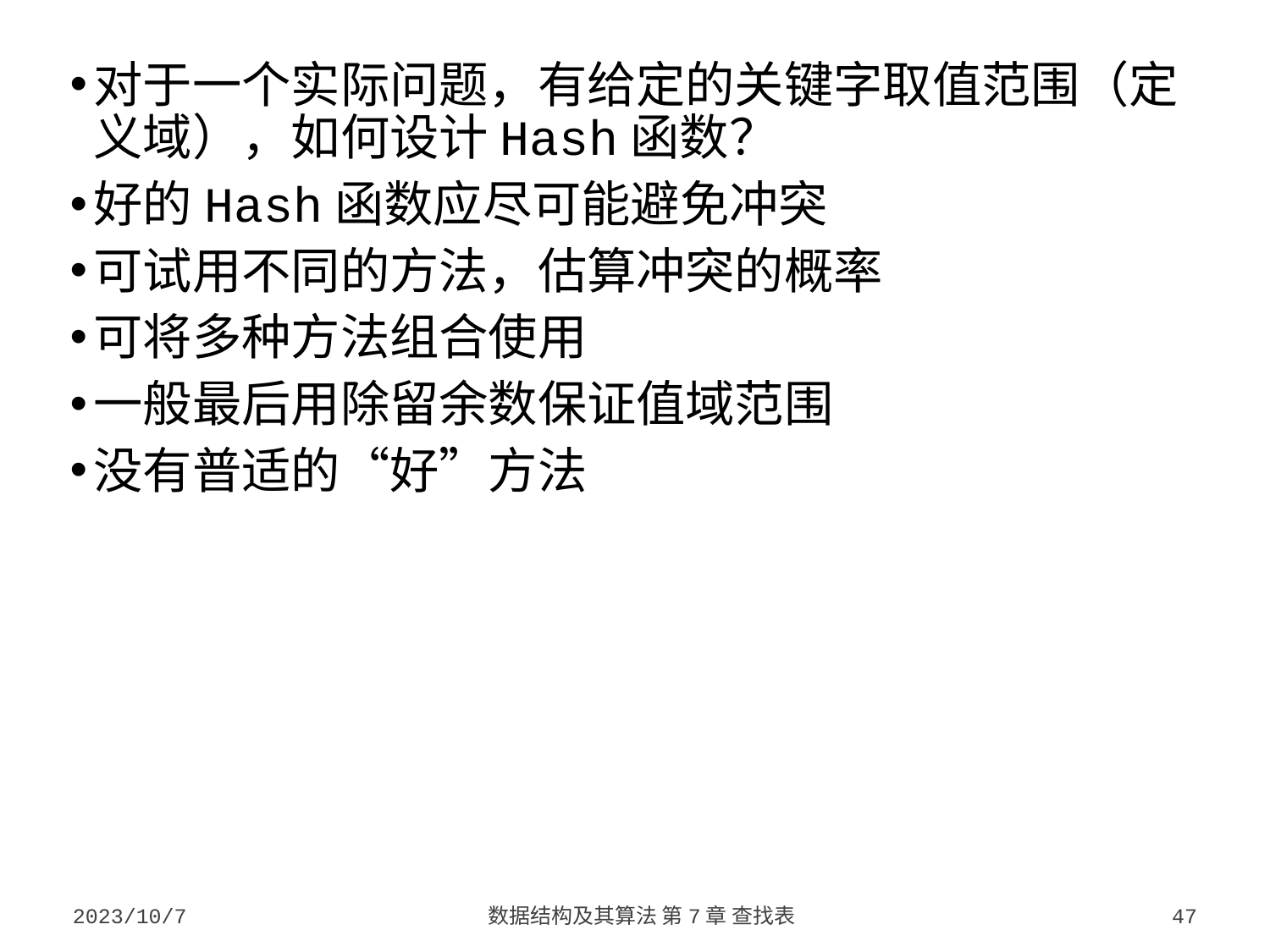

对于一个实际问题，有给定的关键字取值范围（定义域），如何设计Hash函数？
好的Hash函数应尽可能避免冲突
可试用不同的方法，估算冲突的概率
可将多种方法组合使用
一般最后用除留余数保证值域范围
没有普适的“好”方法
2023/10/7
数据结构及其算法 第7章 查找表
47